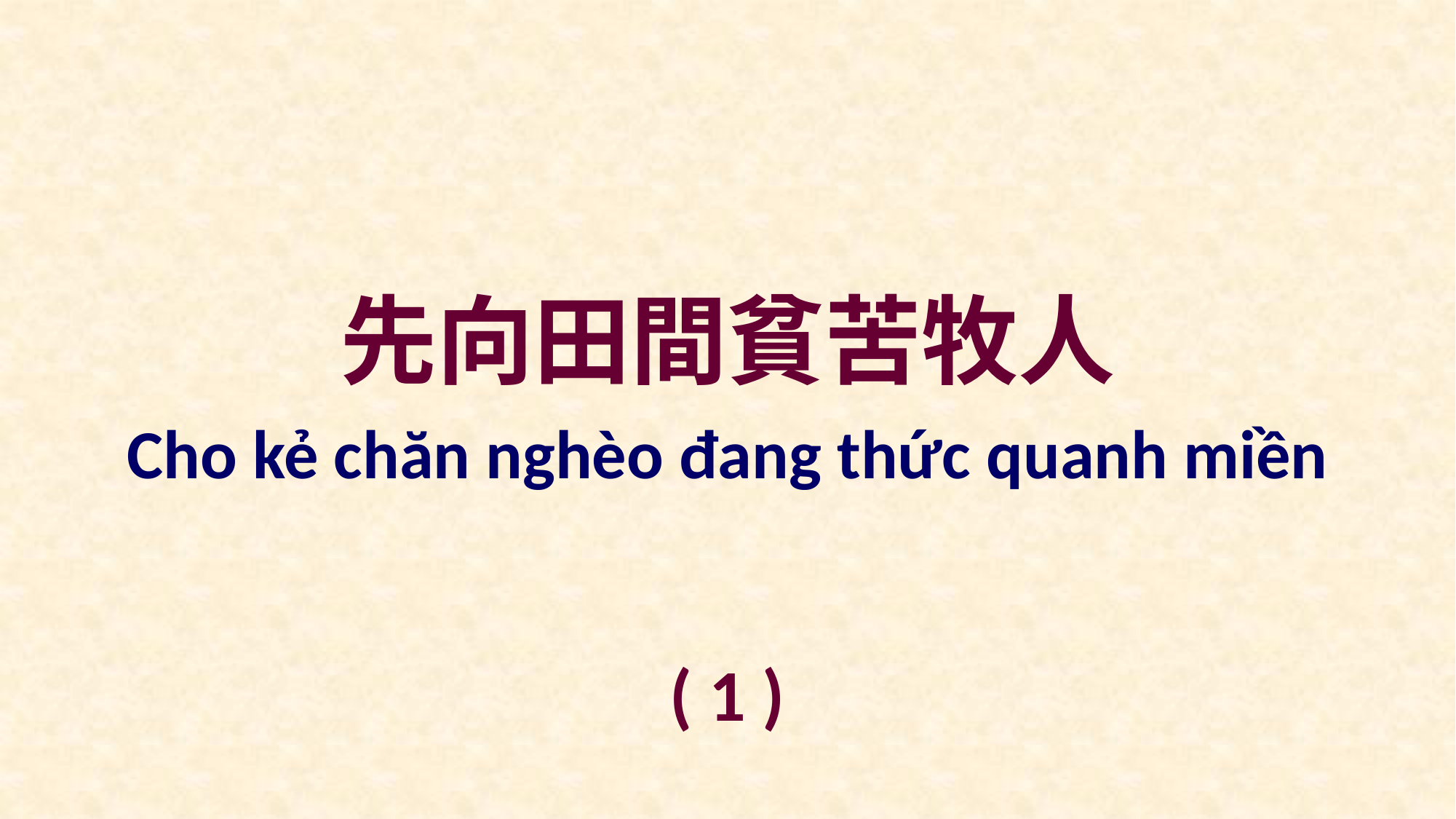

先向田間貧苦牧人
Cho kẻ chăn nghèo đang thức quanh miền
( 1 )